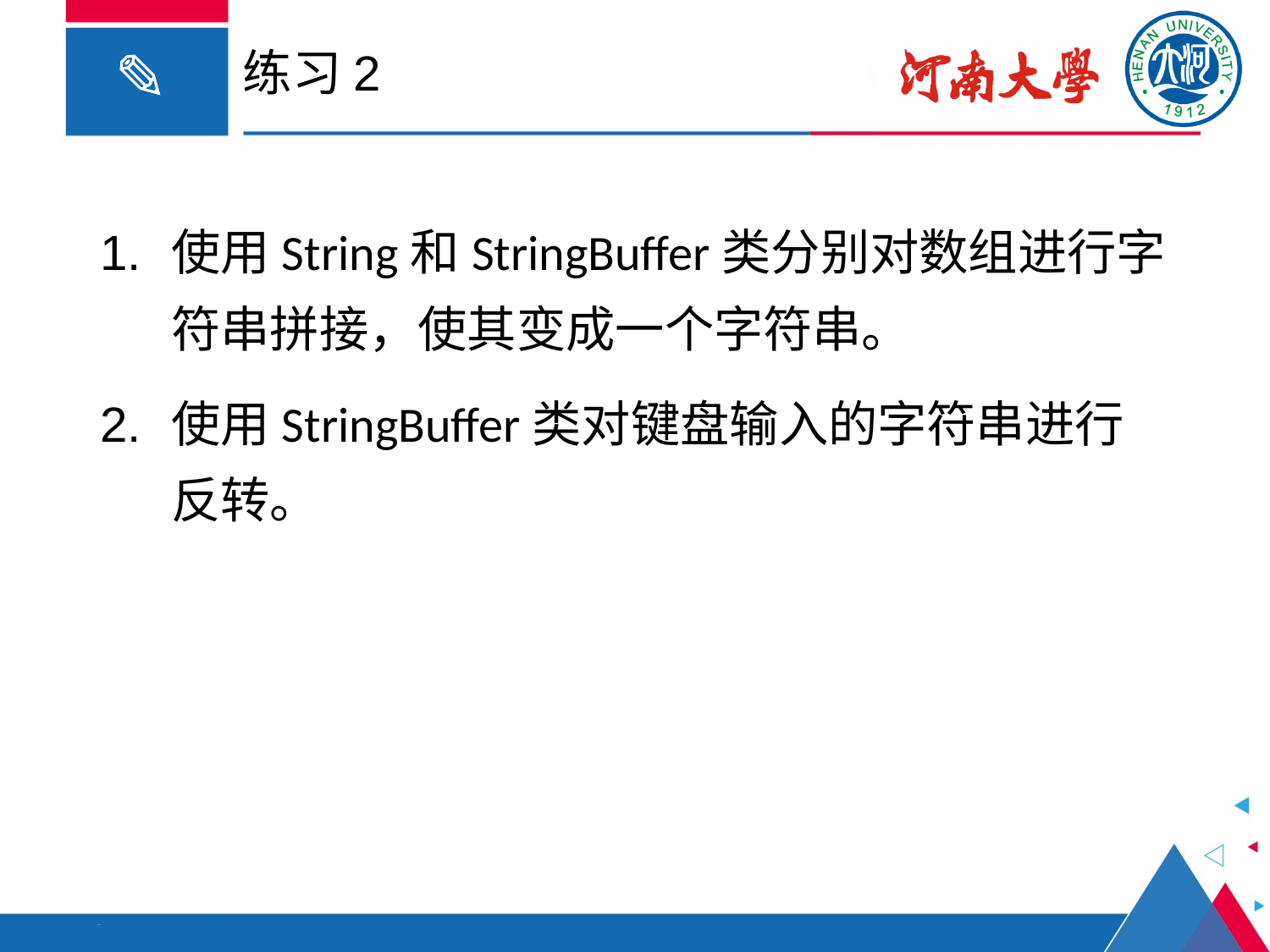

# 练习2
使用String和StringBuffer类分别对数组进行字符串拼接，使其变成一个字符串。
使用StringBuffer类对键盘输入的字符串进行反转。